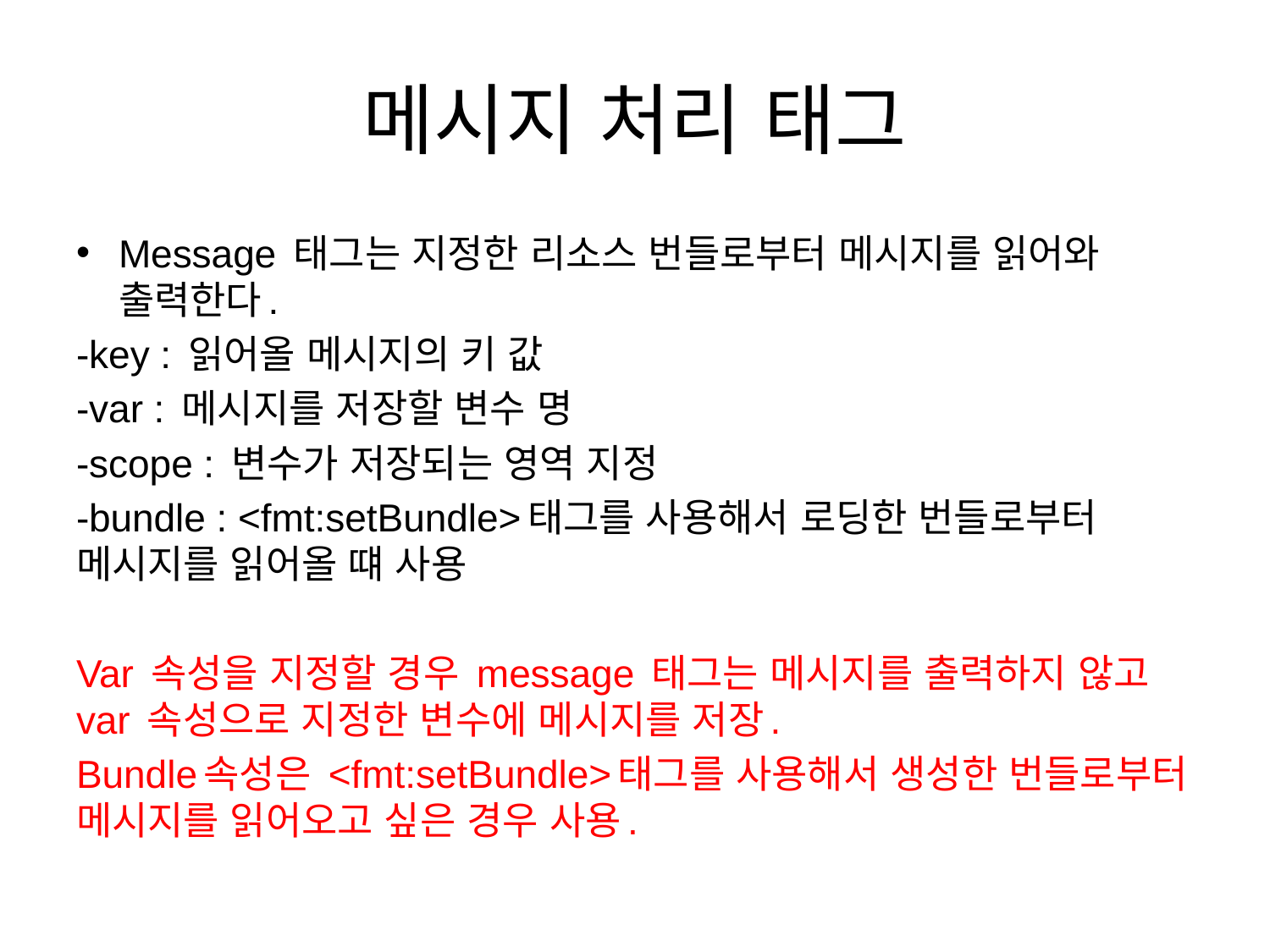

# 메시지 처리 태그
Message 태그는 지정한 리소스 번들로부터 메시지를 읽어와 출력한다.
-key : 읽어올 메시지의 키 값
-var : 메시지를 저장할 변수 명
-scope : 변수가 저장되는 영역 지정
-bundle : <fmt:setBundle>태그를 사용해서 로딩한 번들로부터 메시지를 읽어올 떄 사용

Var 속성을 지정할 경우 message 태그는 메시지를 출력하지 않고 var 속성으로 지정한 변수에 메시지를 저장.
Bundle속성은 <fmt:setBundle>태그를 사용해서 생성한 번들로부터 메시지를 읽어오고 싶은 경우 사용.